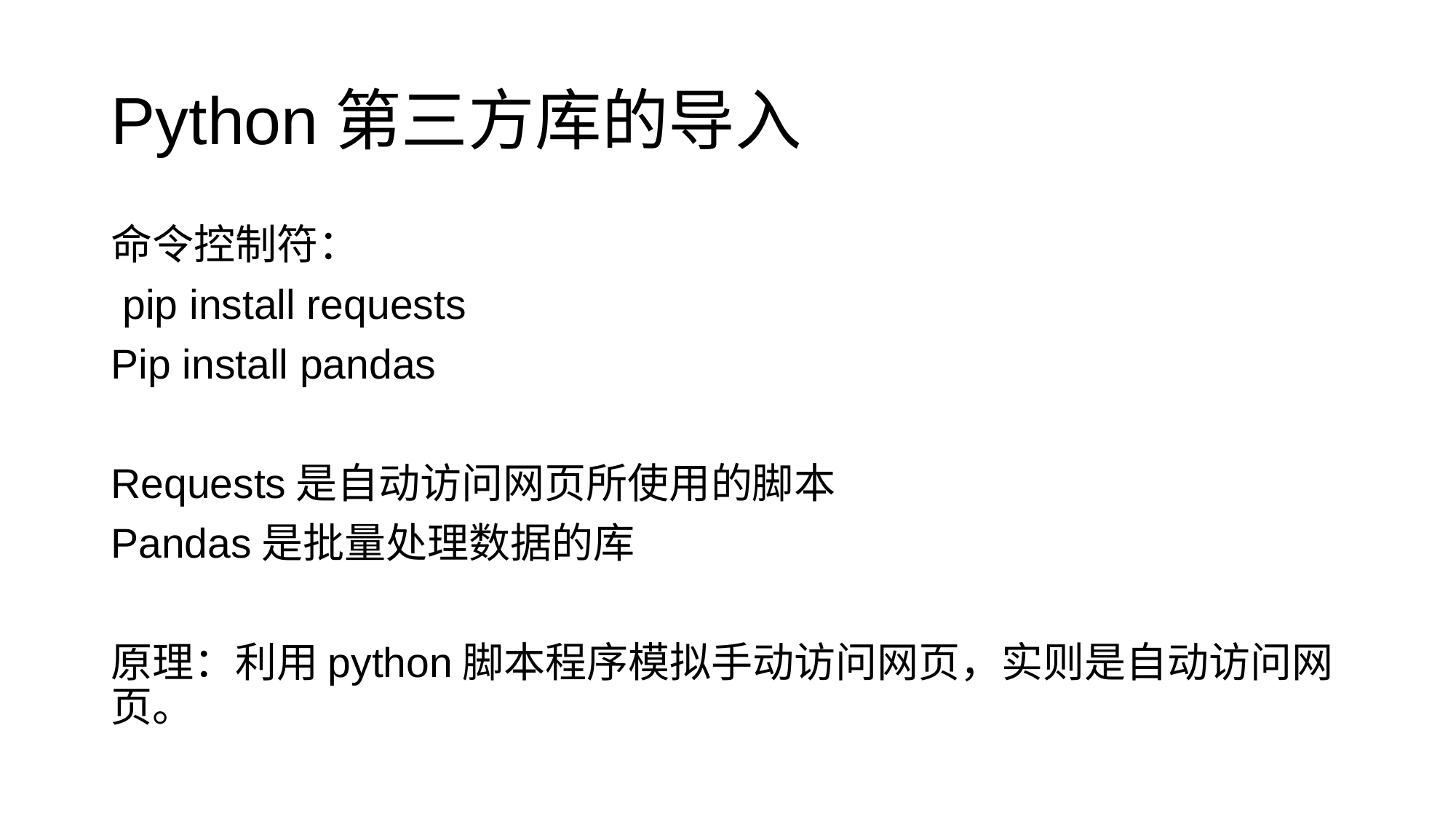

# Python第三方库的导入
命令控制符：
 pip install requests
Pip install pandas

Requests是自动访问网页所使用的脚本
Pandas是批量处理数据的库

原理：利用python脚本程序模拟手动访问网页，实则是自动访问网页。